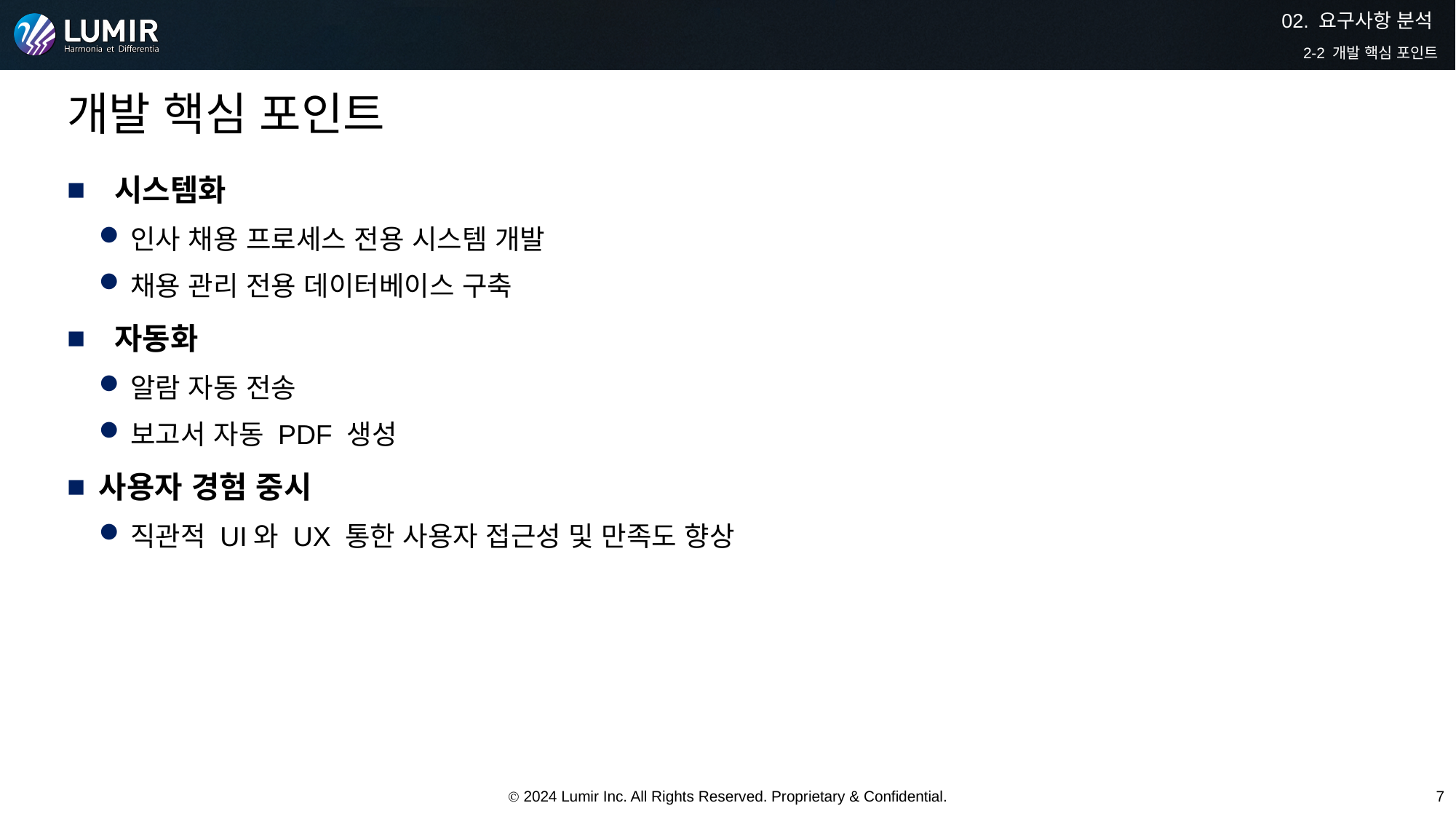

02. 요구사항 분석
2-2 개발 핵심 포인트
# 개발 핵심 포인트
 시스템화
인사 채용 프로세스 전용 시스템 개발
채용 관리 전용 데이터베이스 구축
 자동화
알람 자동 전송
보고서 자동 PDF 생성
사용자 경험 중시
직관적 UI와 UX 통한 사용자 접근성 및 만족도 향상